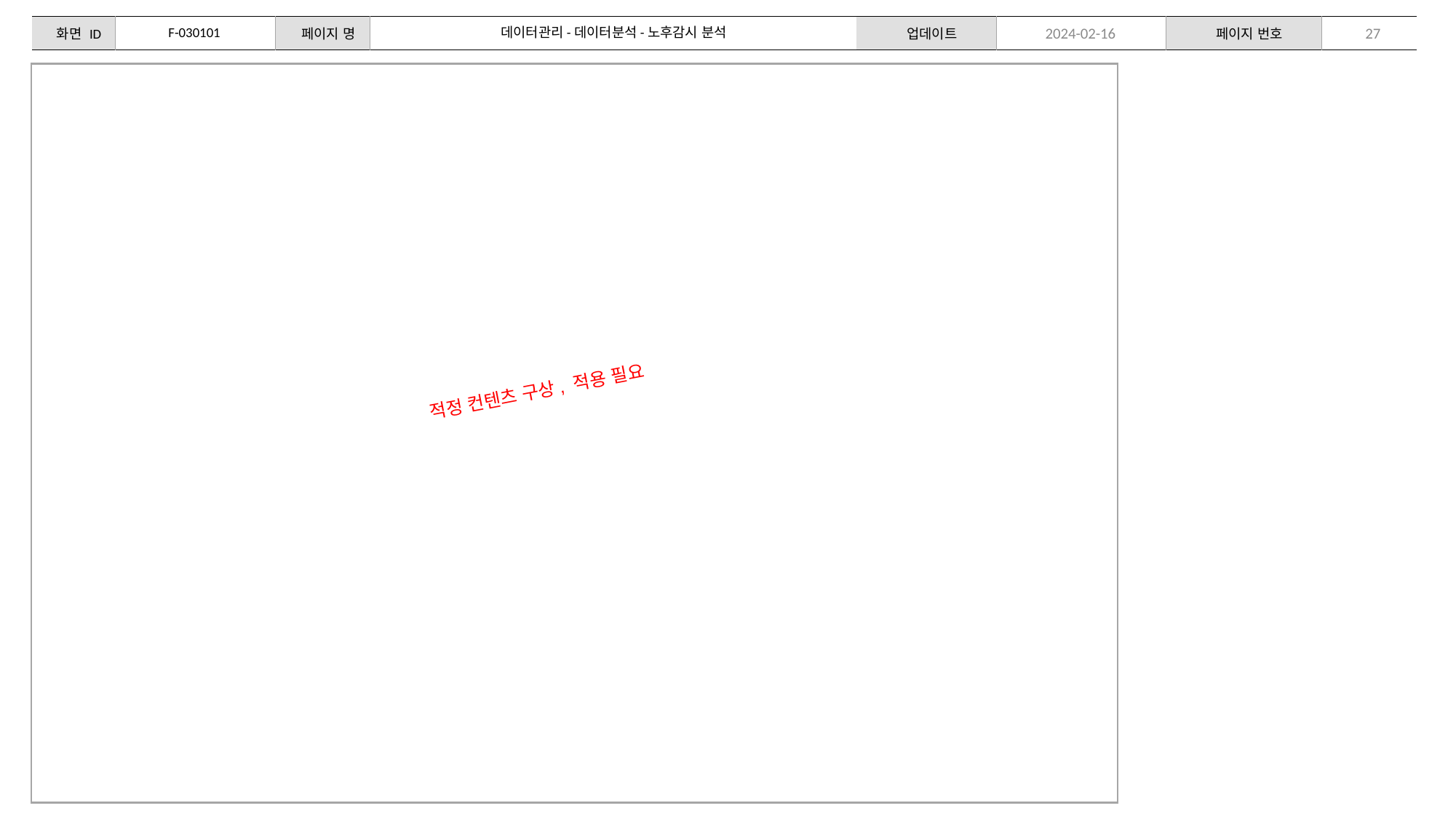

F-030101
데이터관리-데이터분석-노후감시 분석
27
2024-02-16
적정 컨텐츠 구상, 적용 필요